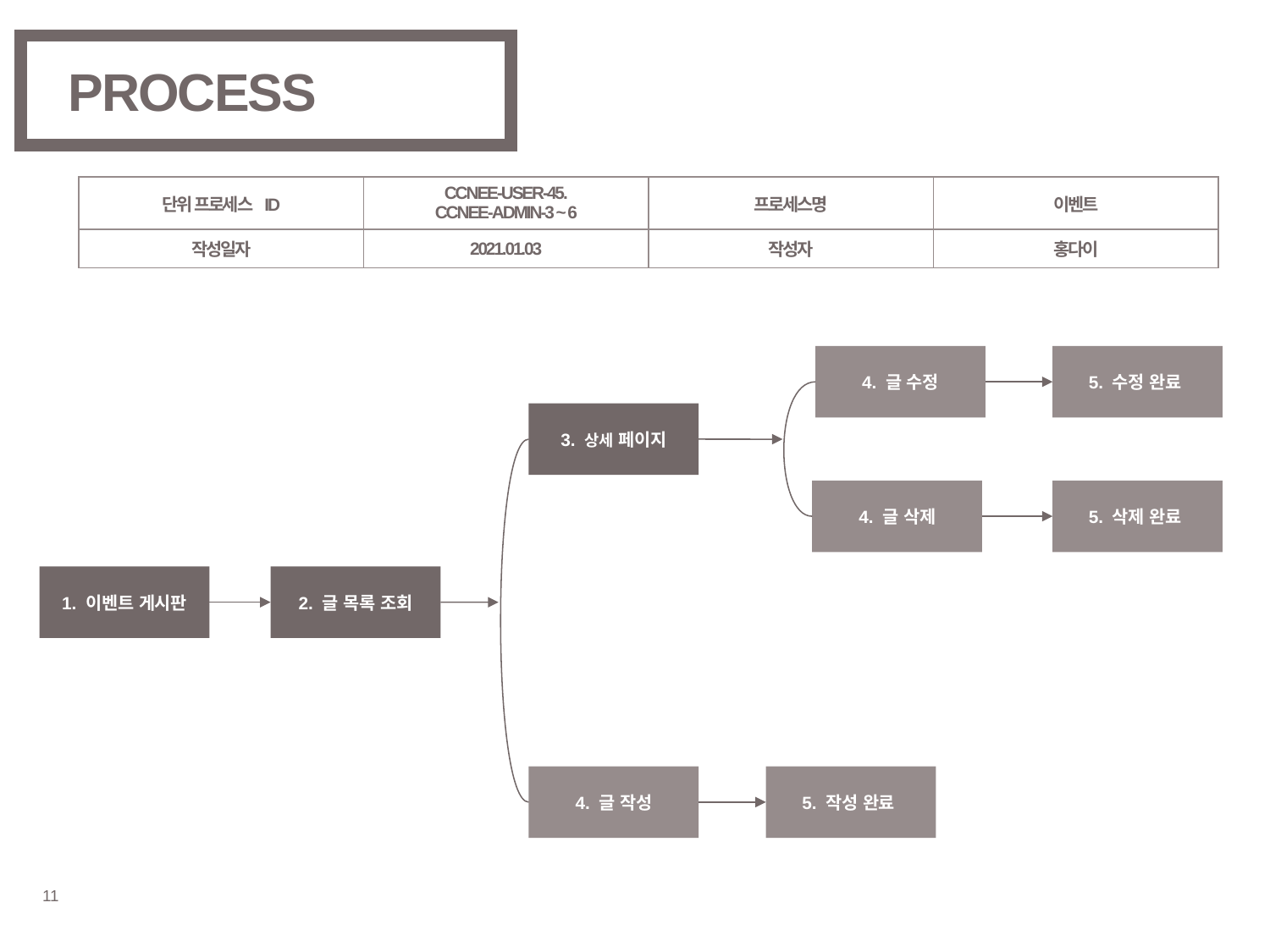

# PROCESS

| 단위 프로세스 ID | CCNEE-USER-45. CCNEE-ADMIN-3 ~ 6 | 프로세스명 | 이벤트 |
| --- | --- | --- | --- |
| 작성일자 | 2021.01.03 | 작성자 | 홍다이 |
4. 글 수정
5. 수정 완료
3. 상세 페이지
4. 글 삭제
5. 삭제 완료
1. 이벤트 게시판
2. 글 목록 조회
4. 글 작성
5. 작성 완료